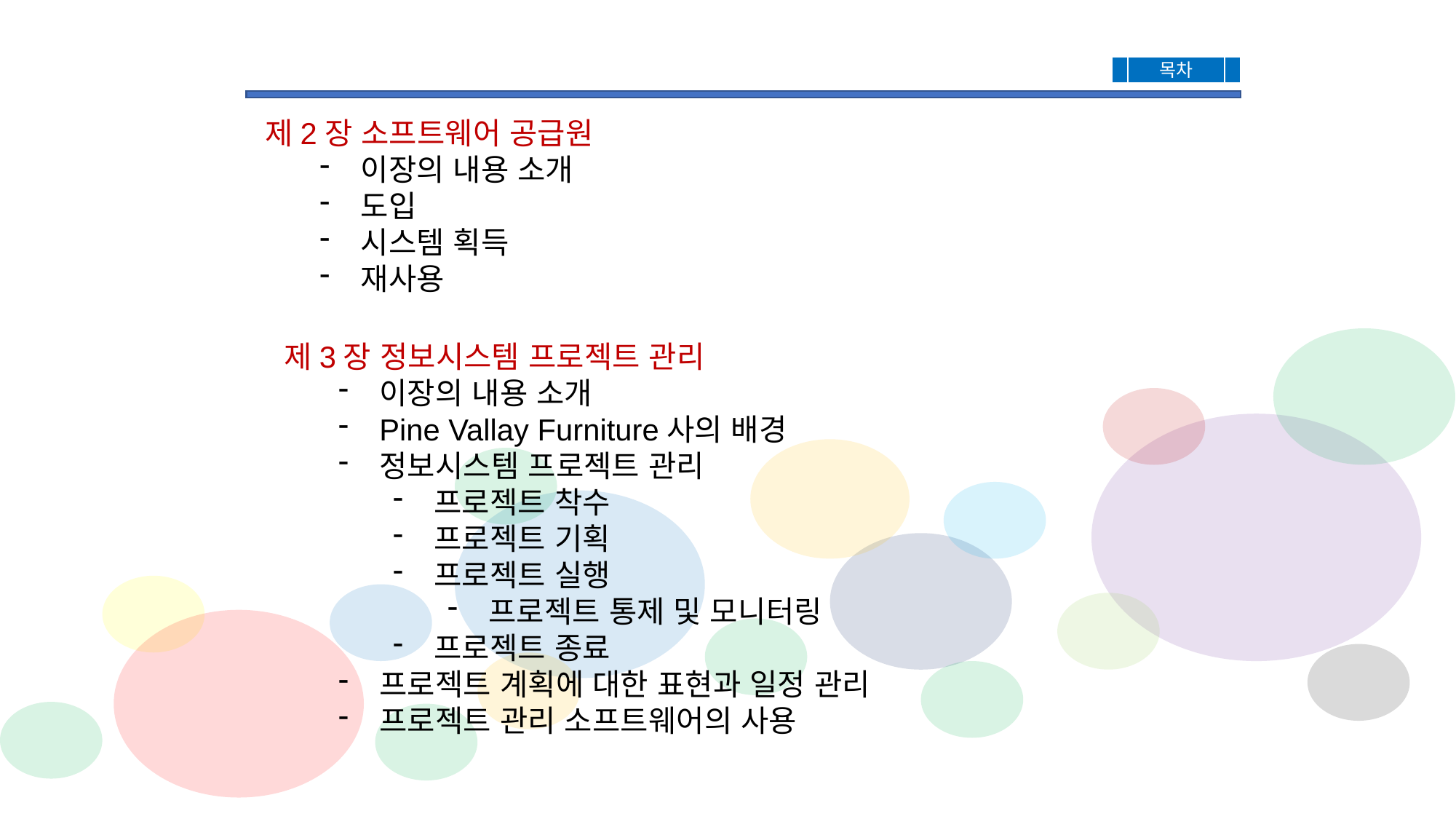

목차

제2장 소프트웨어 공급원
이장의 내용 소개
도입
시스템 획득
재사용
제3장 정보시스템 프로젝트 관리
이장의 내용 소개
Pine Vallay Furniture사의 배경
정보시스템 프로젝트 관리
프로젝트 착수
프로젝트 기획
프로젝트 실행
프로젝트 통제 및 모니터링
프로젝트 종료
프로젝트 계획에 대한 표현과 일정 관리
프로젝트 관리 소프트웨어의 사용